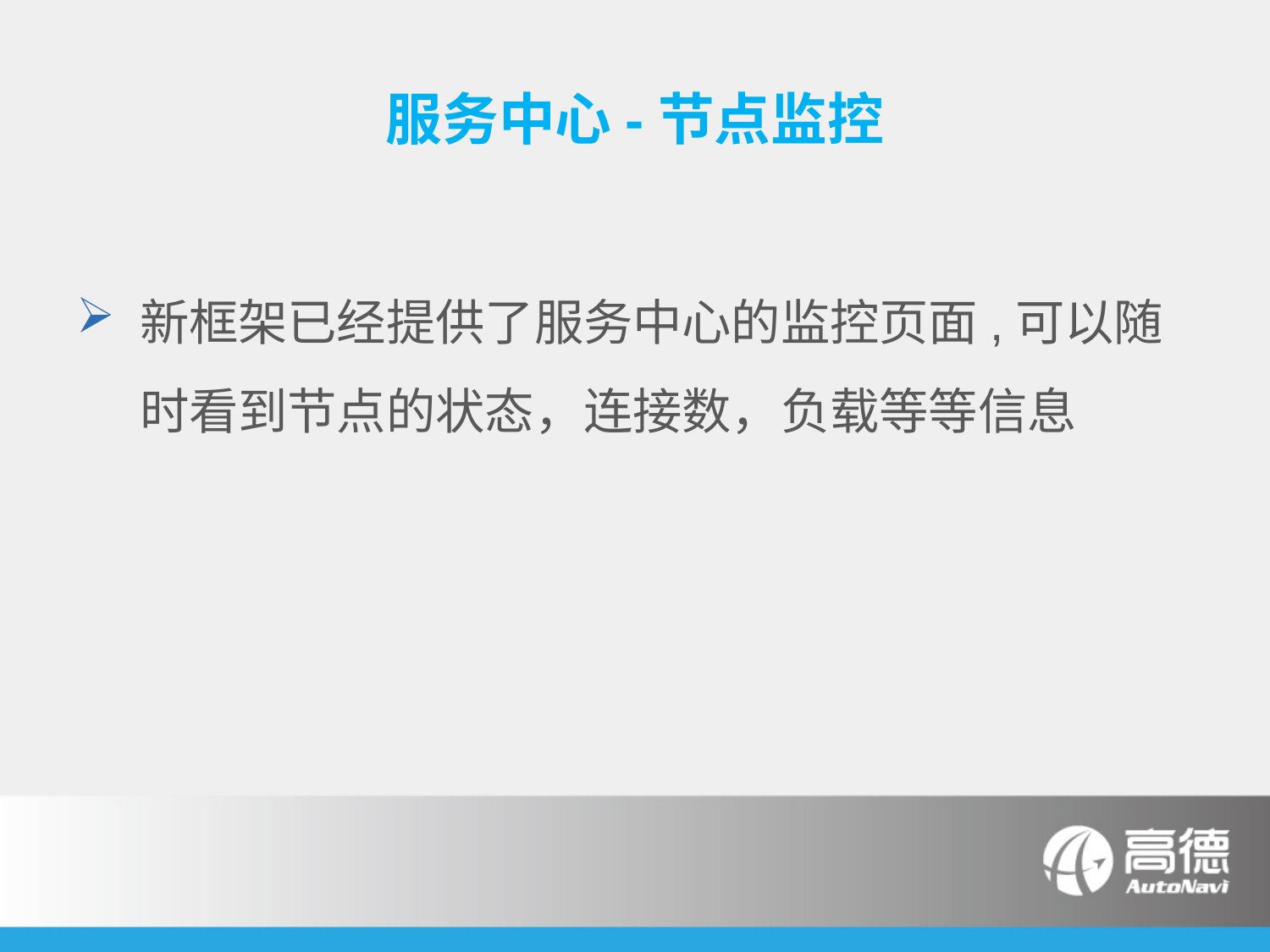

# 服务中心-节点监控
新框架已经提供了服务中心的监控页面,可以随时看到节点的状态，连接数，负载等等信息